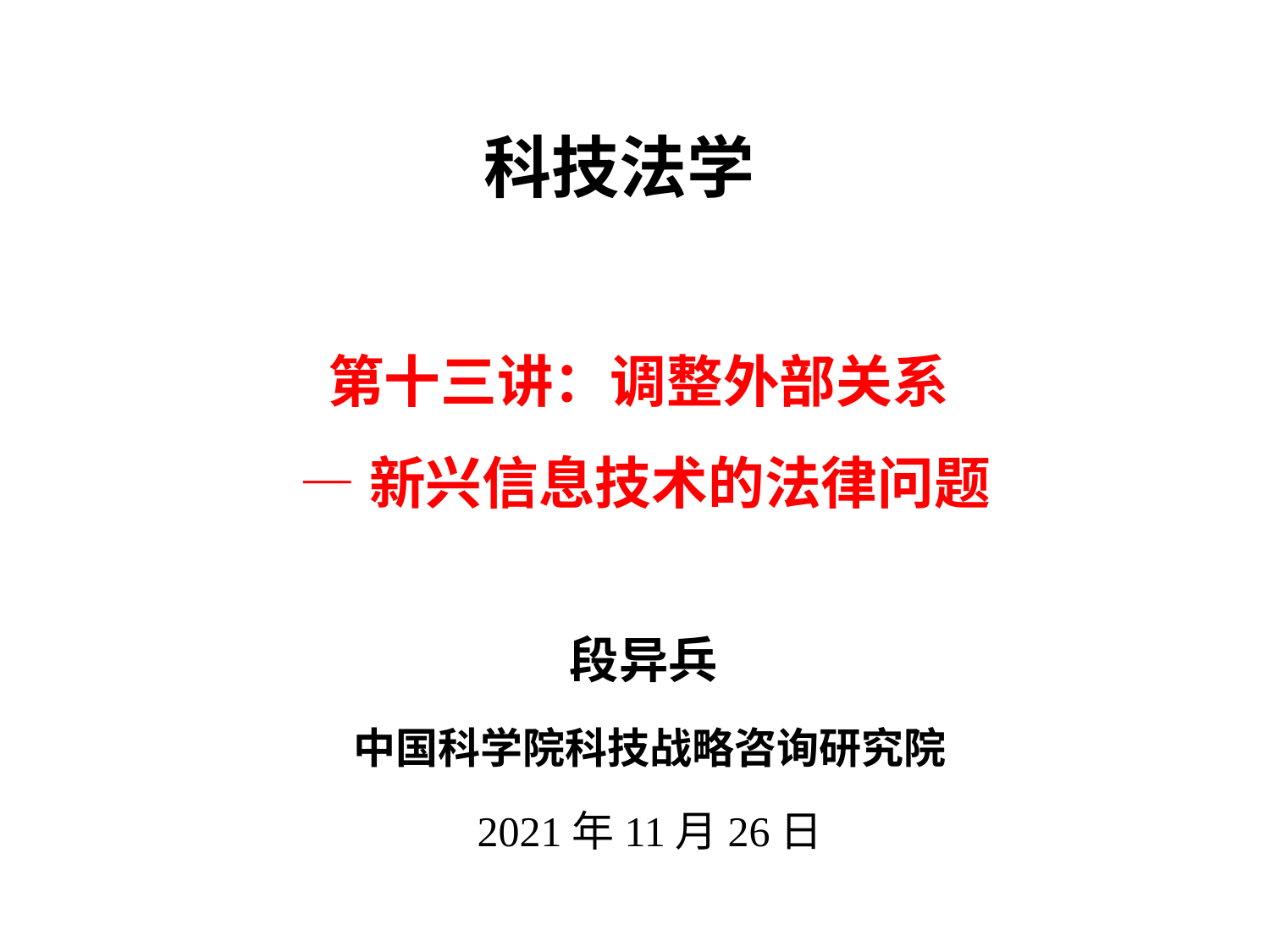

科技法学
第十三讲：调整外部关系
—新兴信息技术的法律问题
段异兵
中国科学院科技战略咨询研究院
2021年11月26日